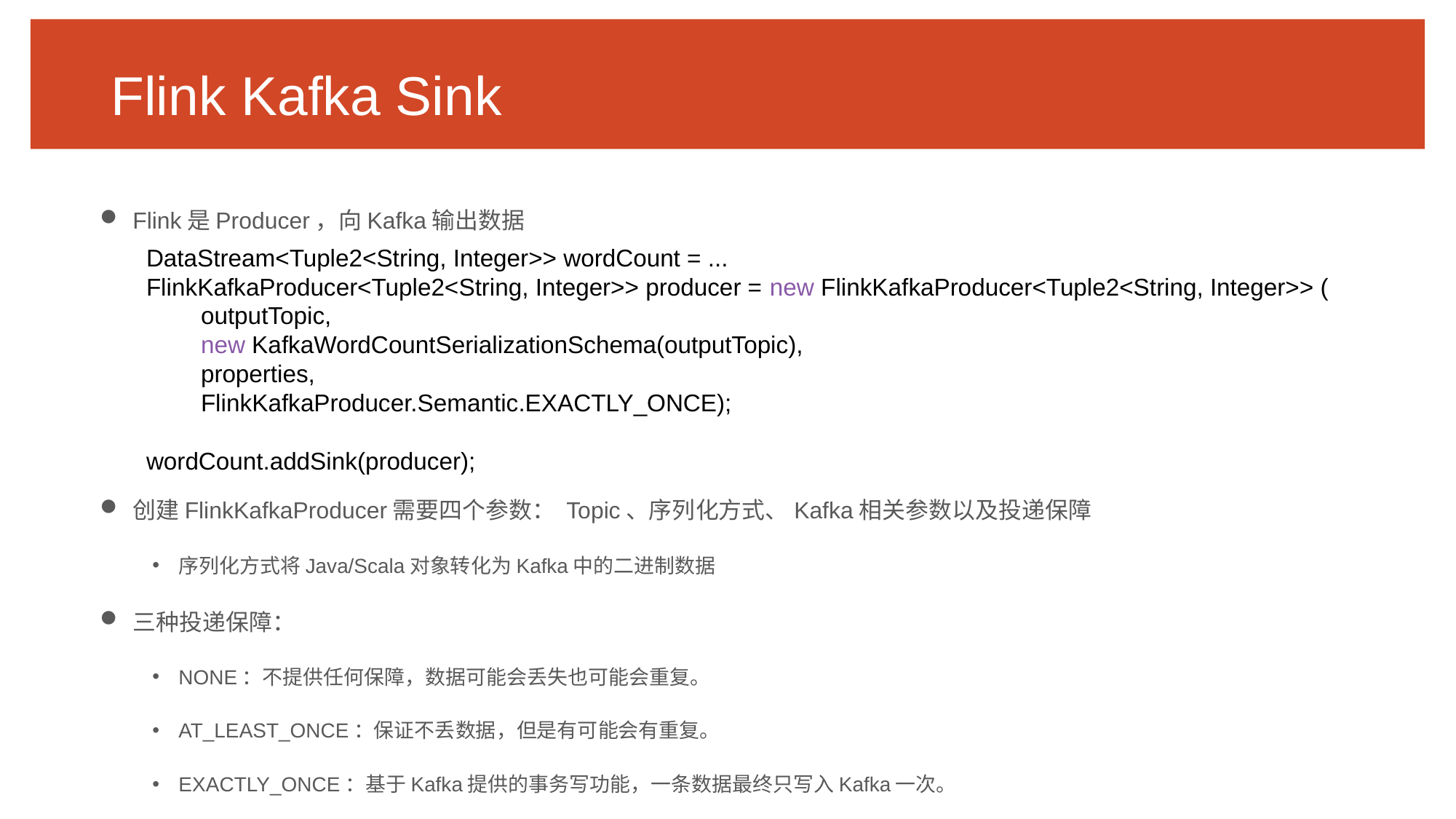

# Flink Kafka Sink
Flink是Producer，向Kafka输出数据

创建FlinkKafkaProducer需要四个参数： Topic、序列化方式、Kafka相关参数以及投递保障
序列化方式将Java/Scala对象转化为Kafka中的二进制数据
三种投递保障：
NONE：不提供任何保障，数据可能会丢失也可能会重复。
AT_LEAST_ONCE：保证不丢数据，但是有可能会有重复。
EXACTLY_ONCE：基于Kafka提供的事务写功能，一条数据最终只写入Kafka一次。
DataStream<Tuple2<String, Integer>> wordCount = ...
FlinkKafkaProducer<Tuple2<String, Integer>> producer = new FlinkKafkaProducer<Tuple2<String, Integer>> (
outputTopic,
new KafkaWordCountSerializationSchema(outputTopic),
properties,
FlinkKafkaProducer.Semantic.EXACTLY_ONCE);

wordCount.addSink(producer);